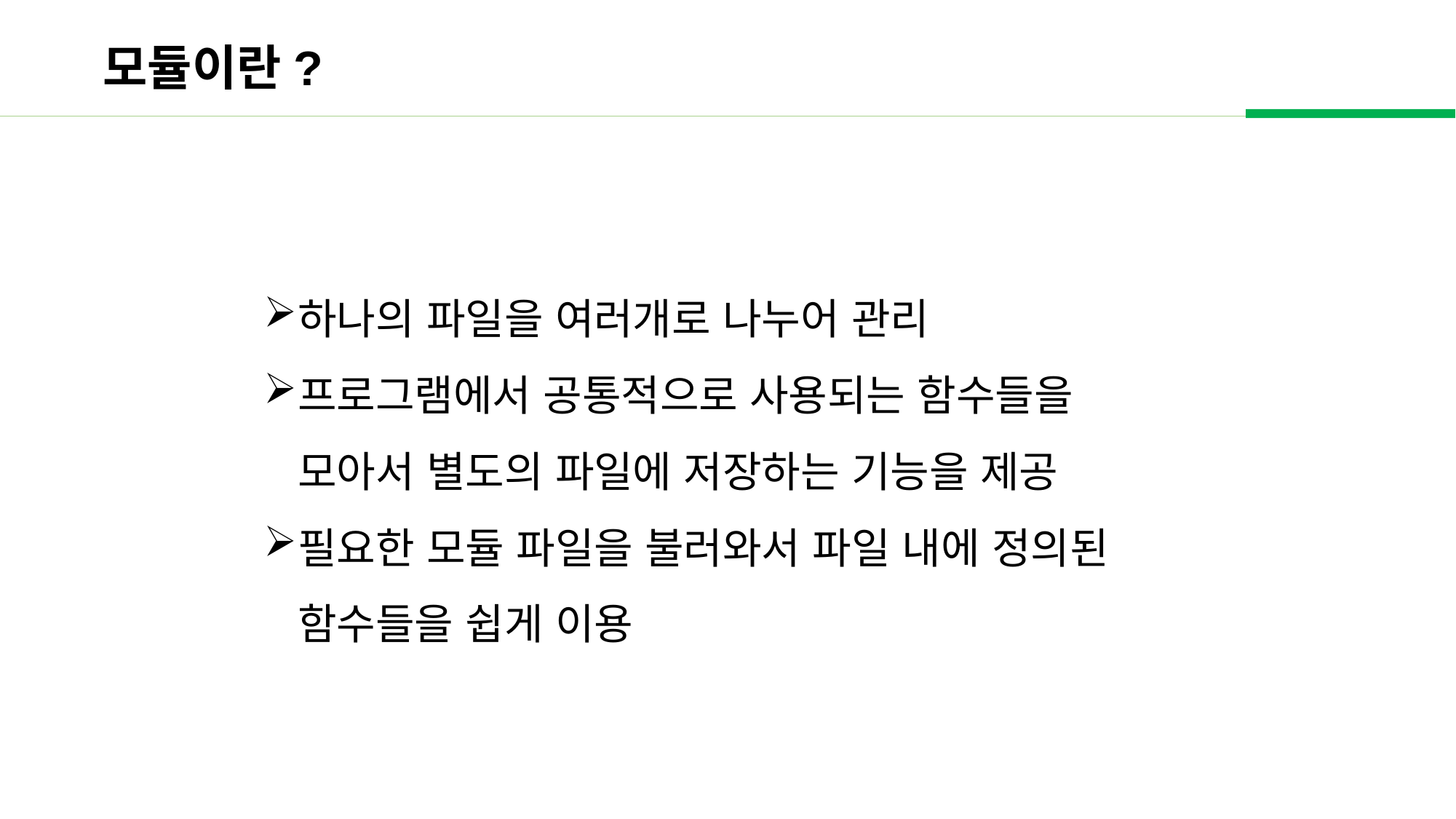

모듈이란?

하나의 파일을 여러개로 나누어 관리
프로그램에서 공통적으로 사용되는 함수들을 모아서 별도의 파일에 저장하는 기능을 제공
필요한 모듈 파일을 불러와서 파일 내에 정의된 함수들을 쉽게 이용